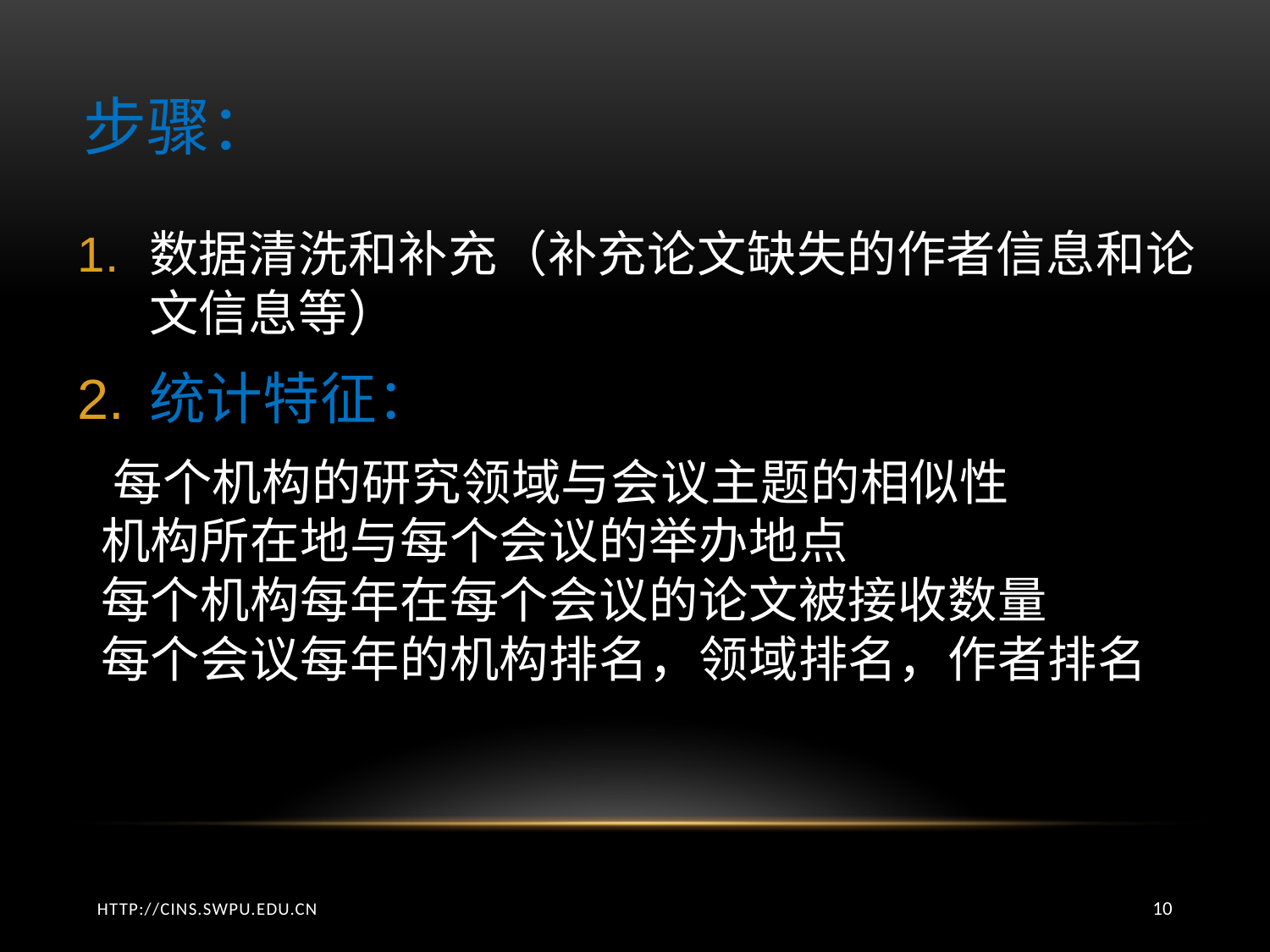

步骤：
数据清洗和补充（补充论文缺失的作者信息和论文信息等）
统计特征：
  每个机构的研究领域与会议主题的相似性
  机构所在地与每个会议的举办地点
  每个机构每年在每个会议的论文被接收数量
  每个会议每年的机构排名，领域排名，作者排名
http://cins.swpu.edu.cn
10